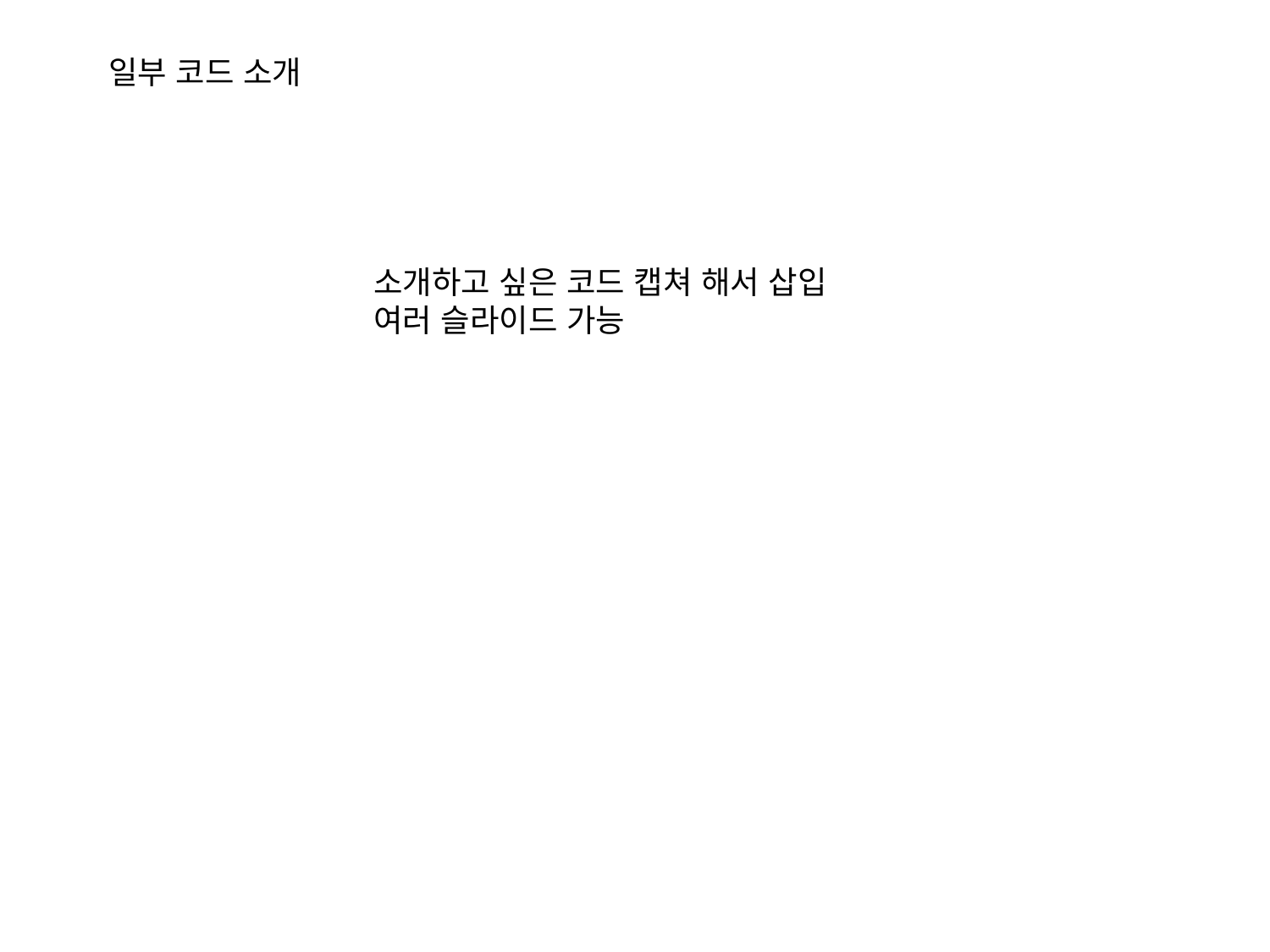

일부 코드 소개
소개하고 싶은 코드 캡쳐 해서 삽입
여러 슬라이드 가능